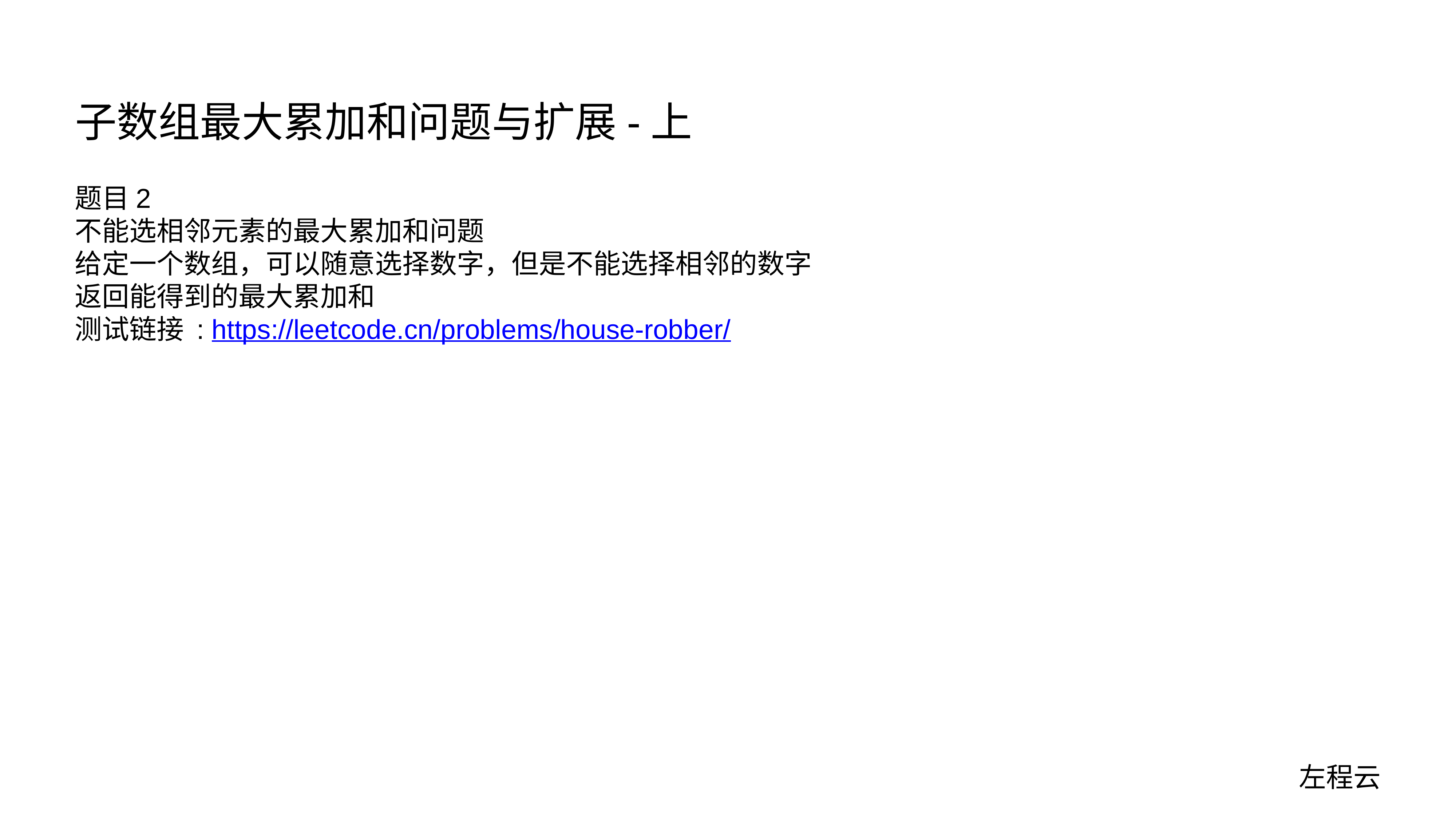

# 子数组最大累加和问题与扩展-上
题目2
不能选相邻元素的最大累加和问题
给定一个数组，可以随意选择数字，但是不能选择相邻的数字
返回能得到的最大累加和
测试链接 : https://leetcode.cn/problems/house-robber/
左程云